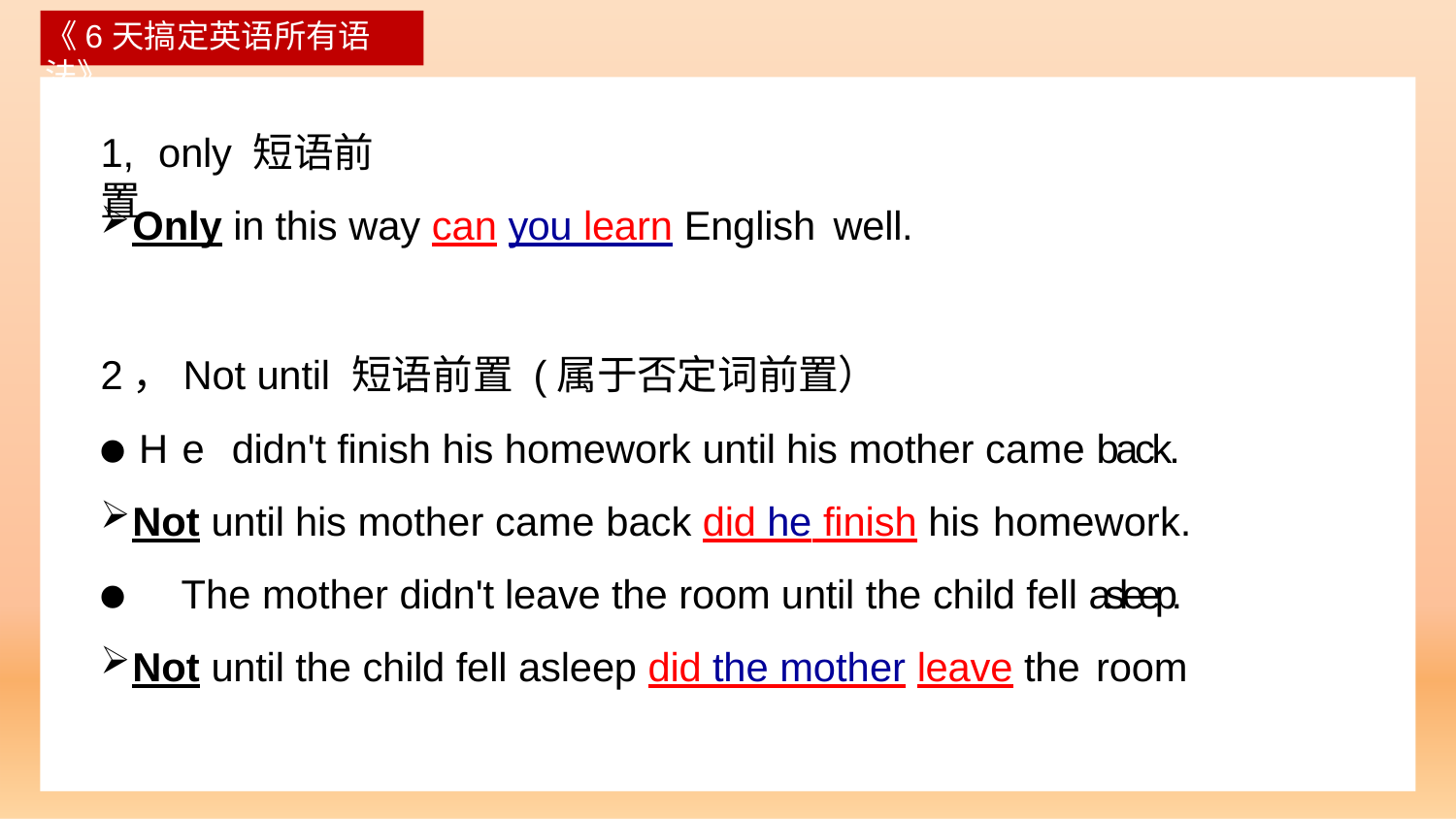

《6天搞定英语所有语法》
# 1,	only 短语前置
Only in this way can you learn English well.

2，Not until 短语前置 (属于否定词前置）
⚫He didn't finish his homework until his mother came back.
Not until his mother came back did he finish his homework.
⚫ The mother didn't leave the room until the child fell asleep.
Not until the child fell asleep did the mother leave the room